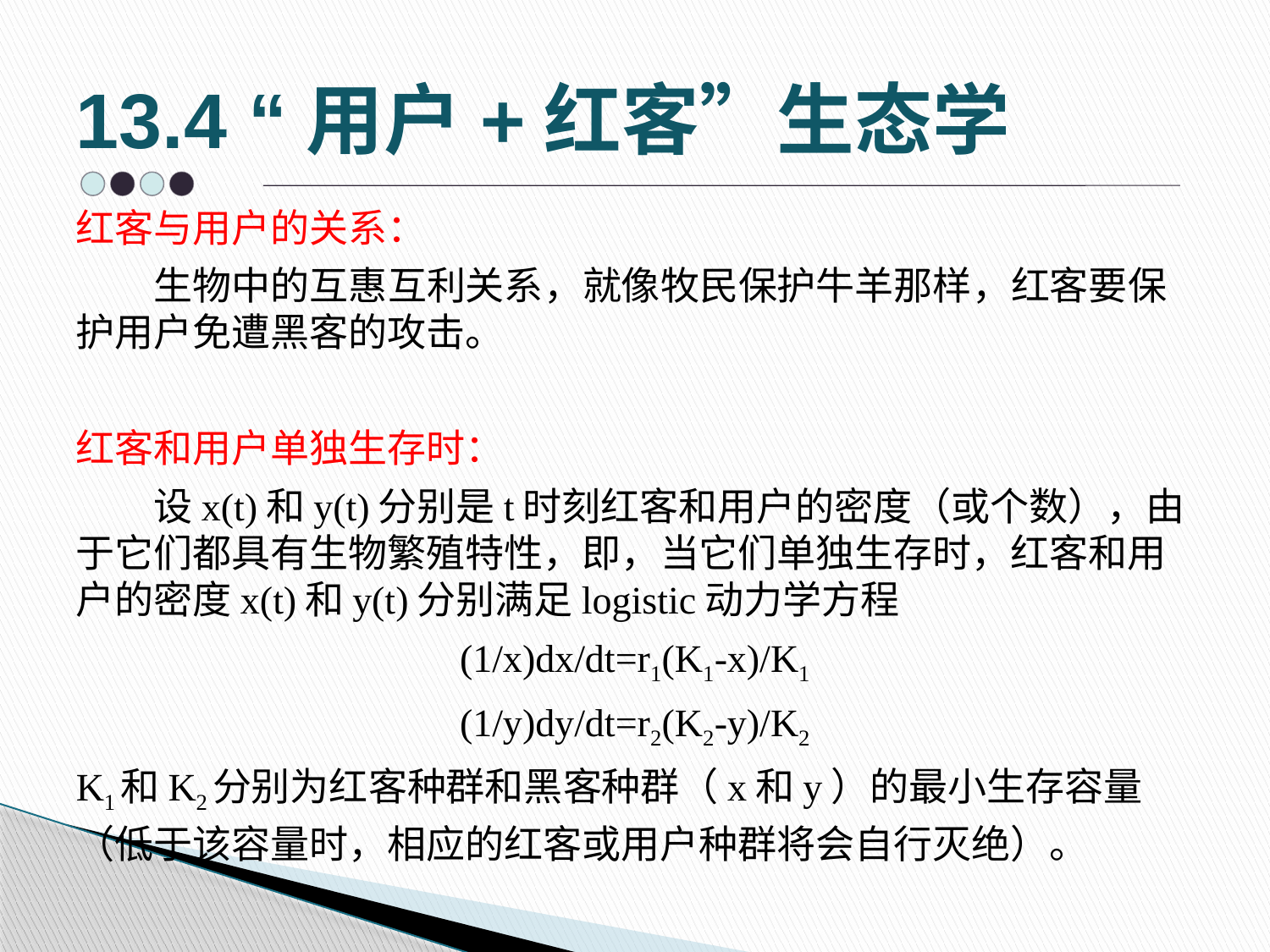

# 13.4 “用户+红客”生态学

红客与用户的关系：
        生物中的互惠互利关系，就像牧民保护牛羊那样，红客要保护用户免遭黑客的攻击。

红客和用户单独生存时：
        设x(t)和y(t)分别是t时刻红客和用户的密度（或个数），由于它们都具有生物繁殖特性，即，当它们单独生存时，红客和用户的密度x(t)和y(t)分别满足logistic动力学方程
(1/x)dx/dt=r1(K1-x)/K1
(1/y)dy/dt=r2(K2-y)/K2
K1和K2分别为红客种群和黑客种群（x和y）的最小生存容量（低于该容量时，相应的红客或用户种群将会自行灭绝）。